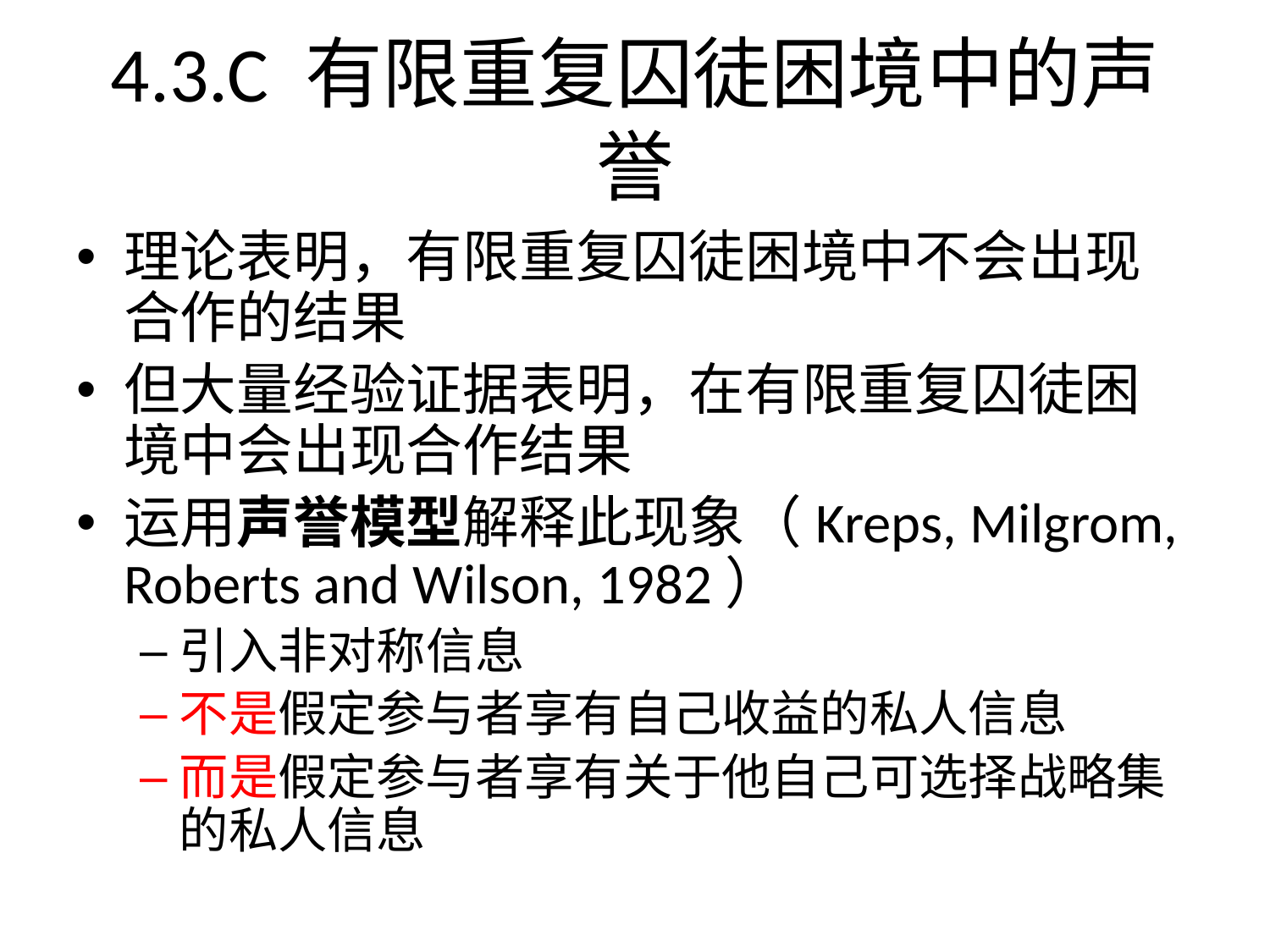

4.3.C 有限重复囚徒困境中的声誉
理论表明，有限重复囚徒困境中不会出现合作的结果
但大量经验证据表明，在有限重复囚徒困境中会出现合作结果
运用声誉模型解释此现象（Kreps, Milgrom, Roberts and Wilson, 1982）
引入非对称信息
不是假定参与者享有自己收益的私人信息
而是假定参与者享有关于他自己可选择战略集的私人信息